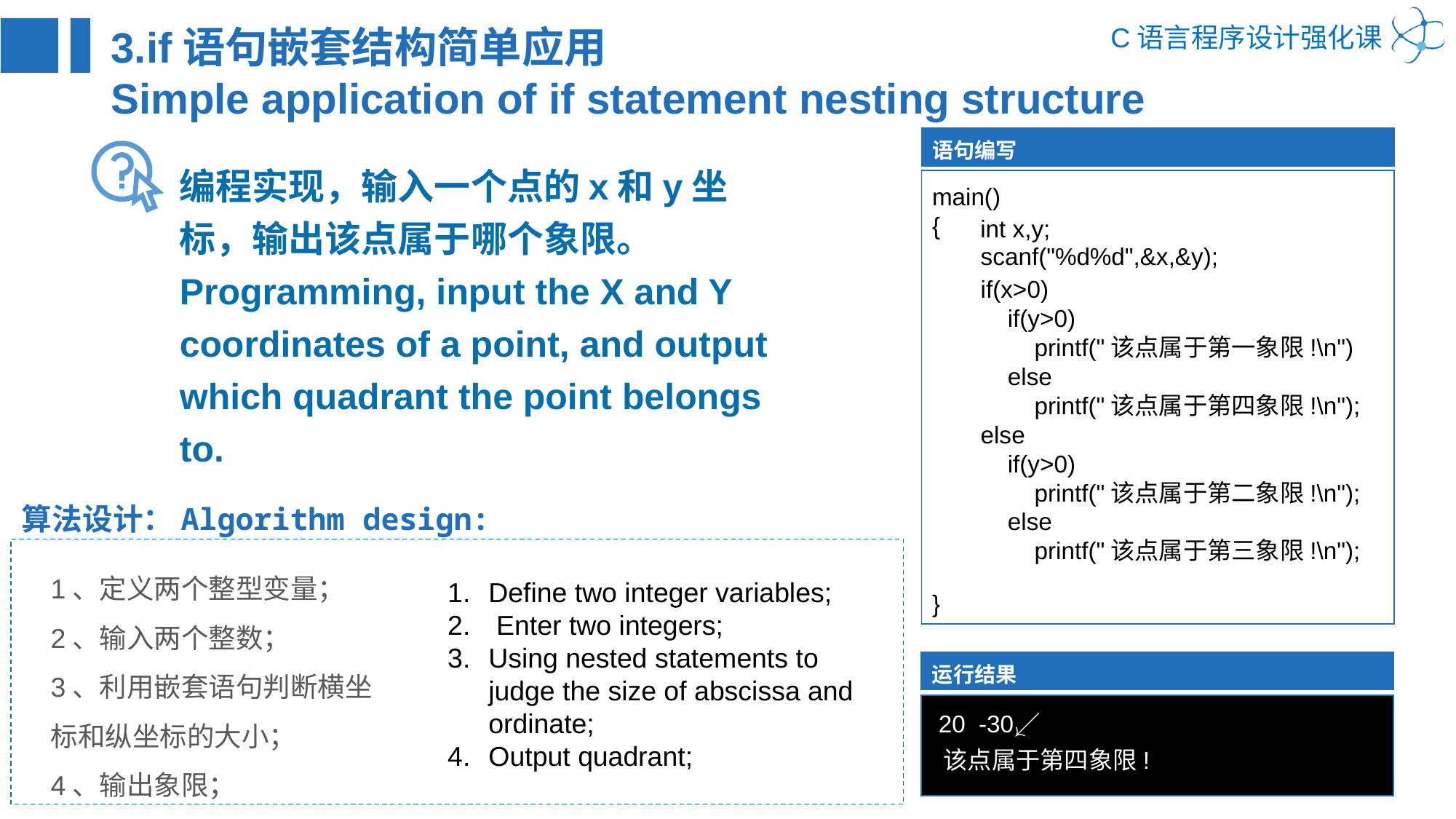

3.if语句嵌套结构简单应用
Simple application of if statement nesting structure

语句编写

编程实现，输入一个点的x和y坐标，输出该点属于哪个象限。
Programming, input the X and Y coordinates of a point, and output which quadrant the point belongs to.

main()
{

}
int x,y;
scanf("%d%d",&x,&y);
if(x>0)
    if(y>0)
        printf("该点属于第一象限!\n")
    else
        printf("该点属于第四象限!\n");
else
    if(y>0)
        printf("该点属于第二象限!\n");
    else
        printf("该点属于第三象限!\n");
算法设计：Algorithm design:

1、定义两个整型变量；
2、输入两个整数；
3、利用嵌套语句判断横坐标和纵坐标的大小；
4、输出象限；
Define two integer variables;
 Enter two integers;
Using nested statements to judge the size of abscissa and ordinate;
Output quadrant;

运行结果

20  -30↙
该点属于第四象限!